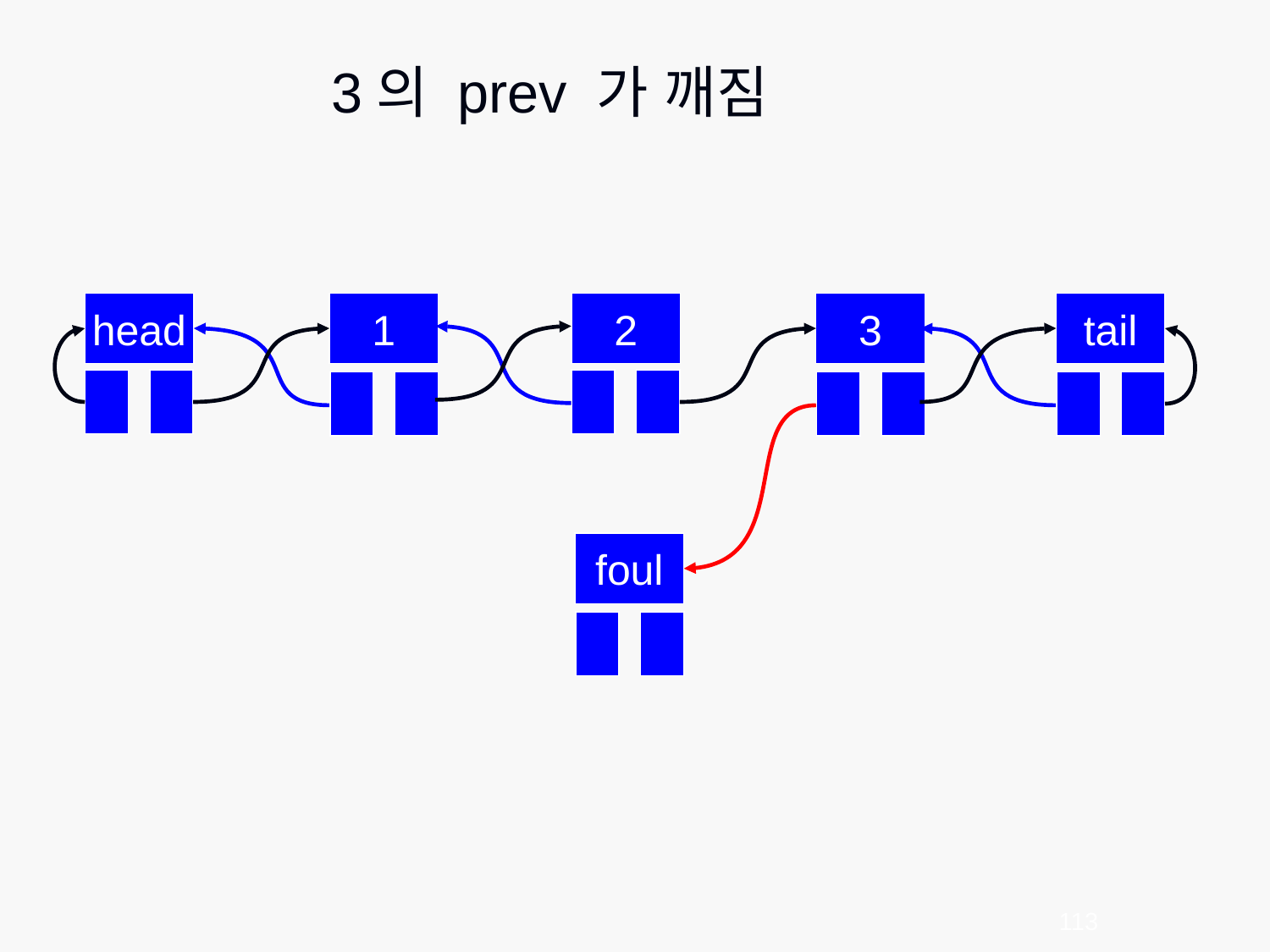

3의 prev 가 깨짐
head
1
2
3
tail

foul

113